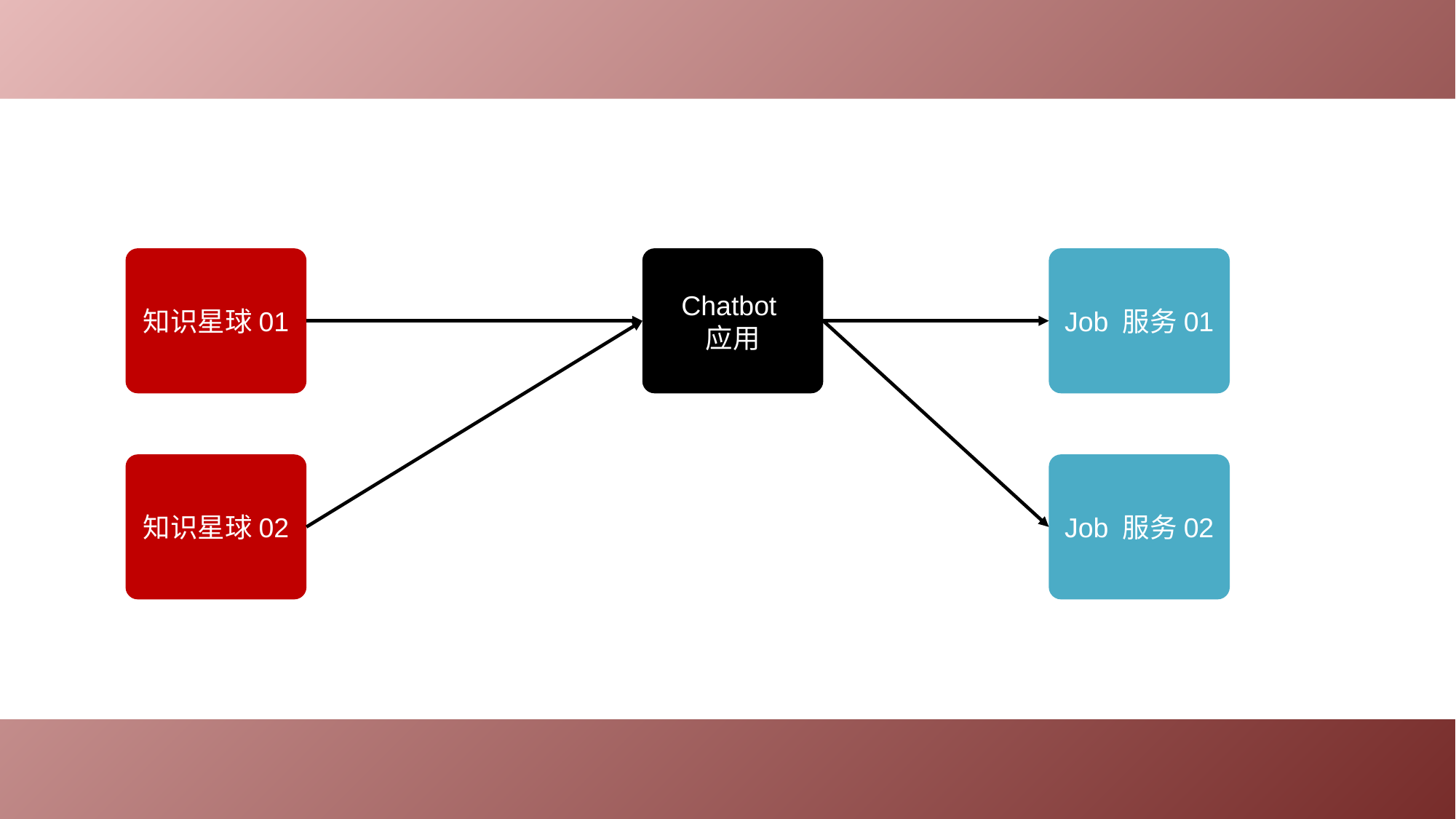

Job 服务01
知识星球01
Chatbot
应用
Job 服务02
知识星球02